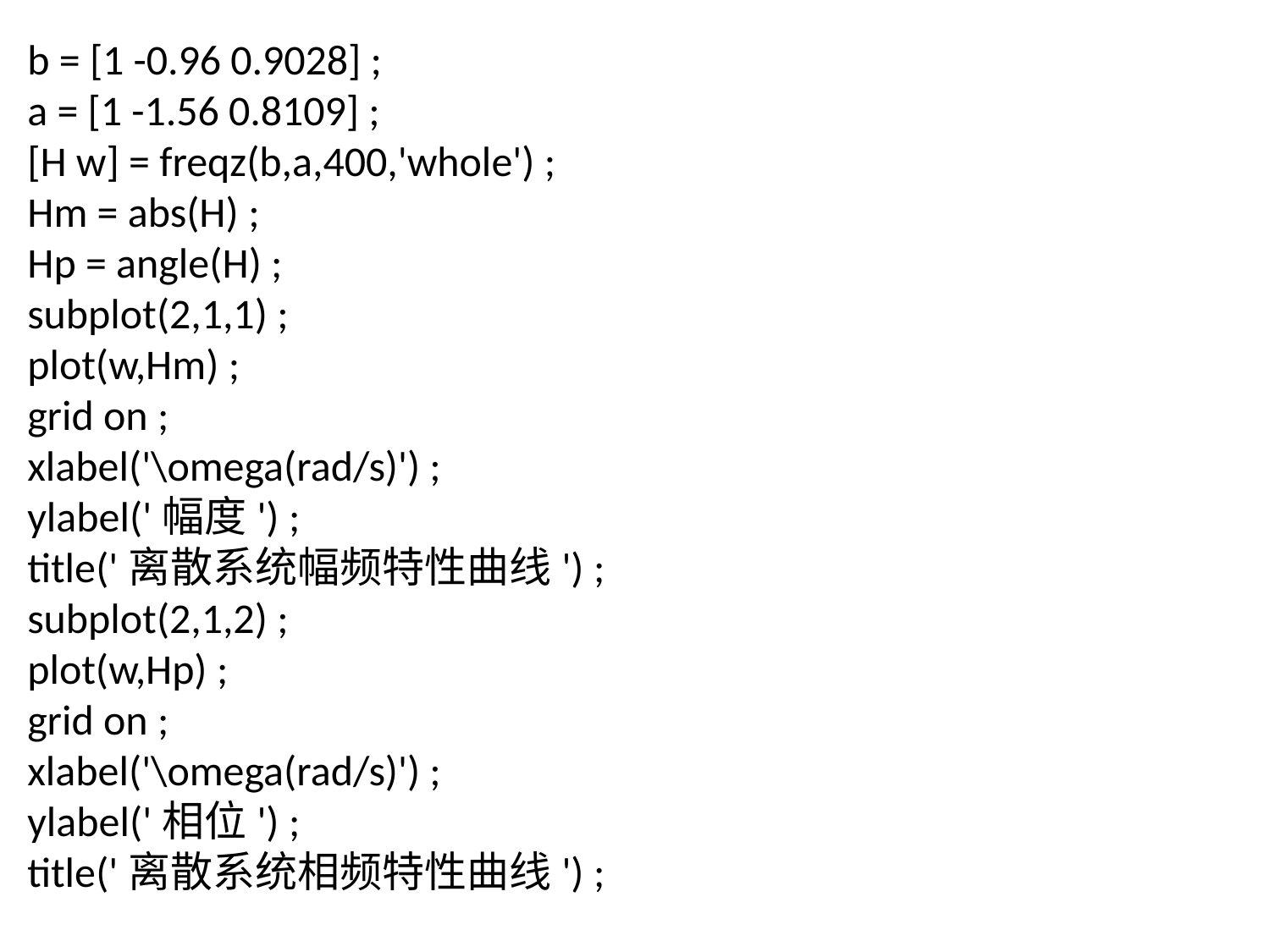

b = [1 -0.96 0.9028] ;
a = [1 -1.56 0.8109] ;
[H w] = freqz(b,a,400,'whole') ;
Hm = abs(H) ;
Hp = angle(H) ;
subplot(2,1,1) ;
plot(w,Hm) ;
grid on ;
xlabel('\omega(rad/s)') ;
ylabel('幅度') ;
title('离散系统幅频特性曲线') ;
subplot(2,1,2) ;
plot(w,Hp) ;
grid on ;
xlabel('\omega(rad/s)') ;
ylabel('相位') ;
title('离散系统相频特性曲线') ;